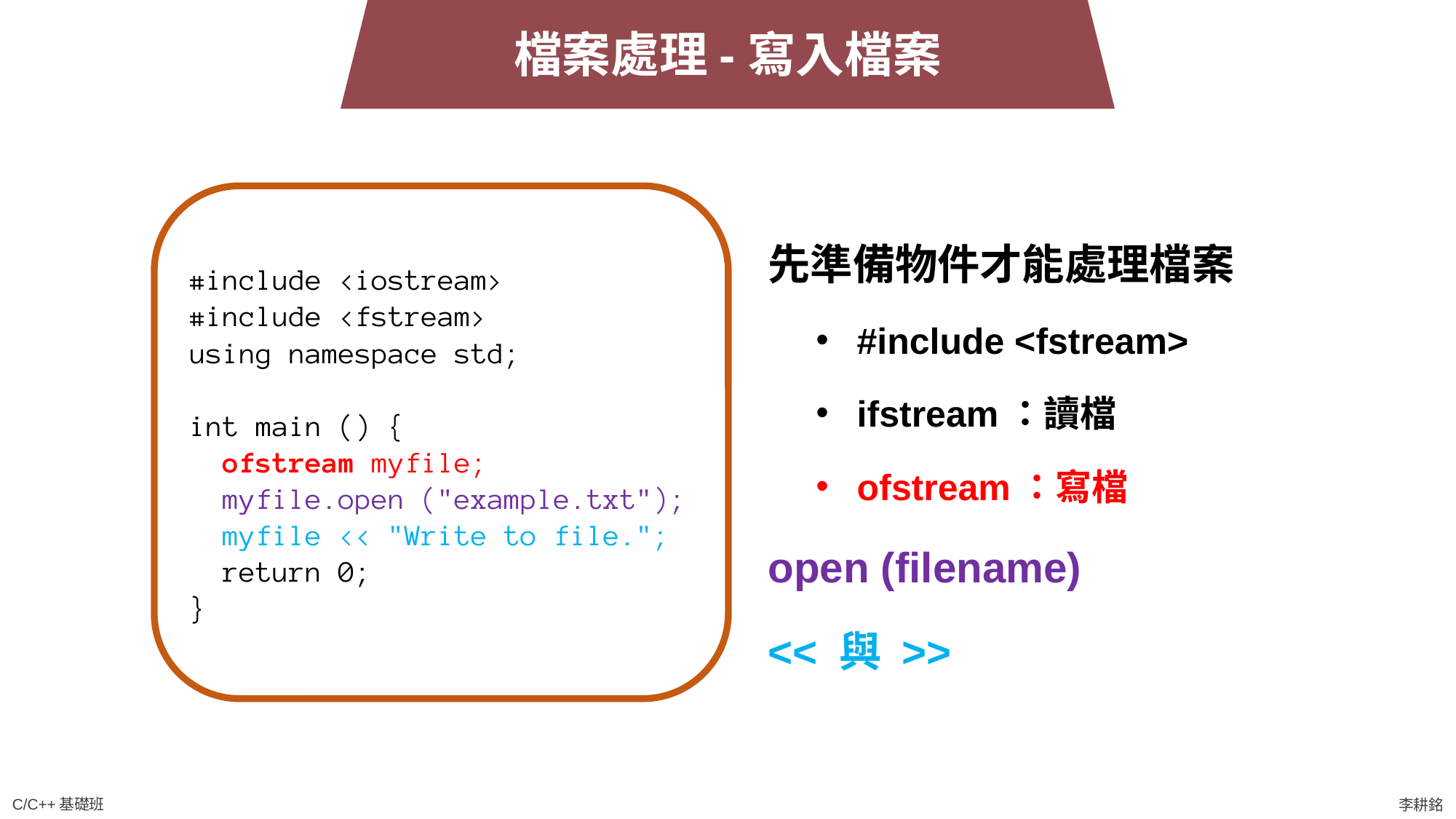

檔案處理-寫入檔案
#include <iostream>
#include <fstream>
using namespace std;

int main () {
  ofstream myfile;
  myfile.open ("example.txt");
  myfile << "Write to file.";
  return 0;
}
先準備物件才能處理檔案
#include <fstream>
ifstream：讀檔
ofstream：寫檔
open (filename)
<< 與 >>
C/C++基礎班
李耕銘